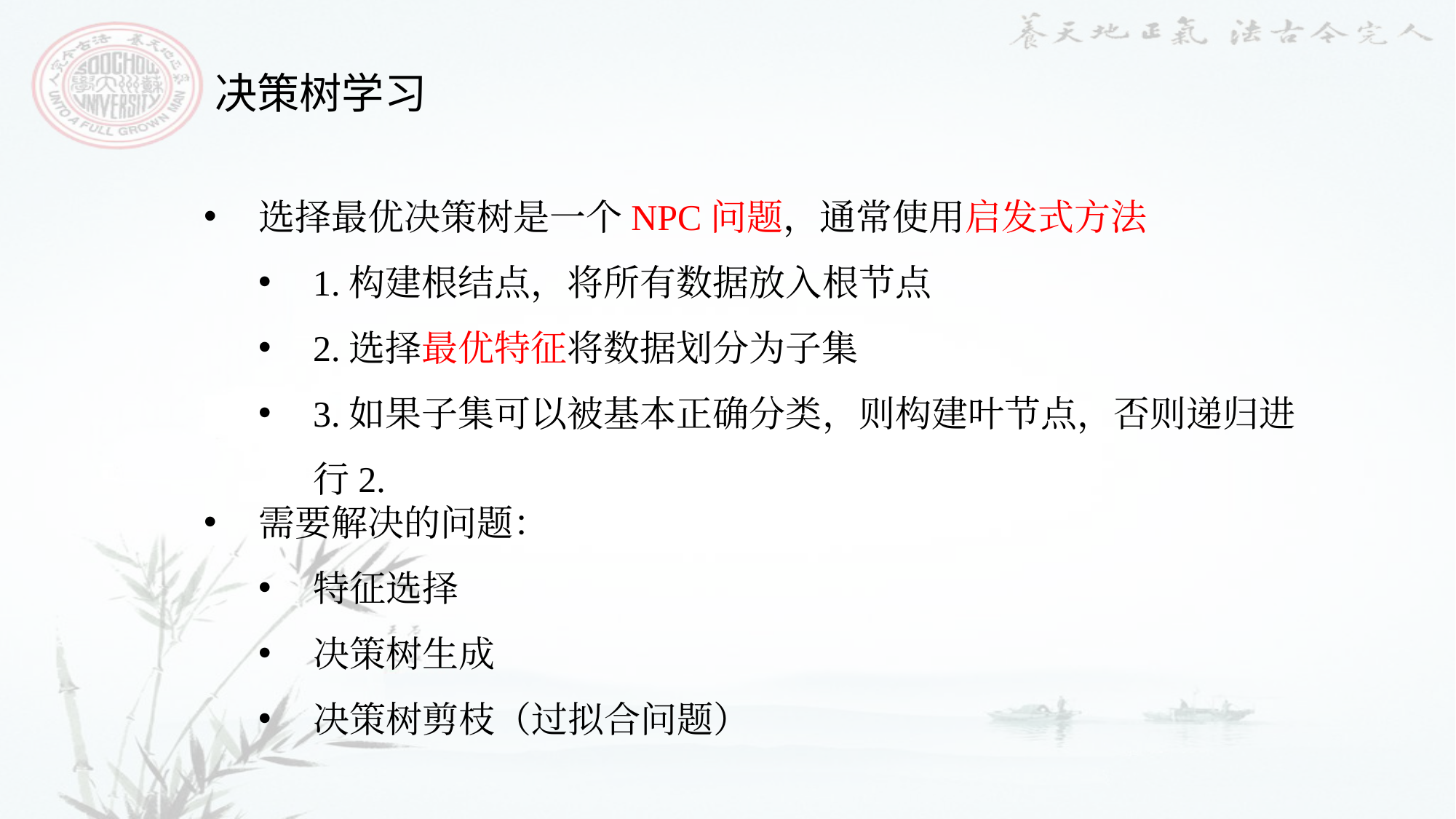

# 决策树学习
选择最优决策树是一个NPC问题，通常使用启发式方法
1.构建根结点，将所有数据放入根节点
2.选择最优特征将数据划分为子集
3.如果子集可以被基本正确分类，则构建叶节点，否则递归进行2.
需要解决的问题：
特征选择
决策树生成
决策树剪枝（过拟合问题）